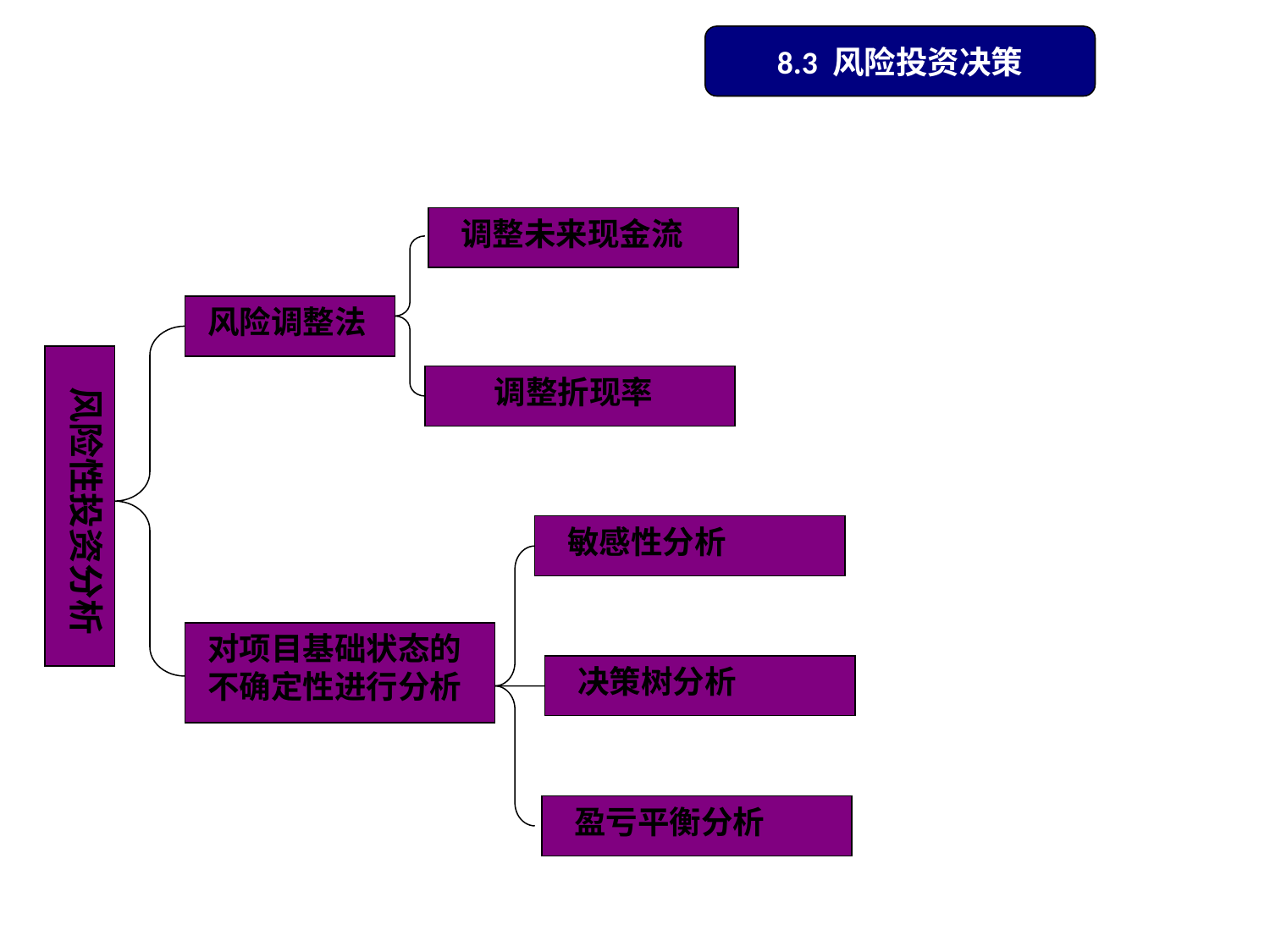

8.3 风险投资决策

调整未来现金流

风险调整法

风险性投资分析

调整折现率

敏感性分析

对项目基础状态的不确定性进行分析

决策树分析

盈亏平衡分析